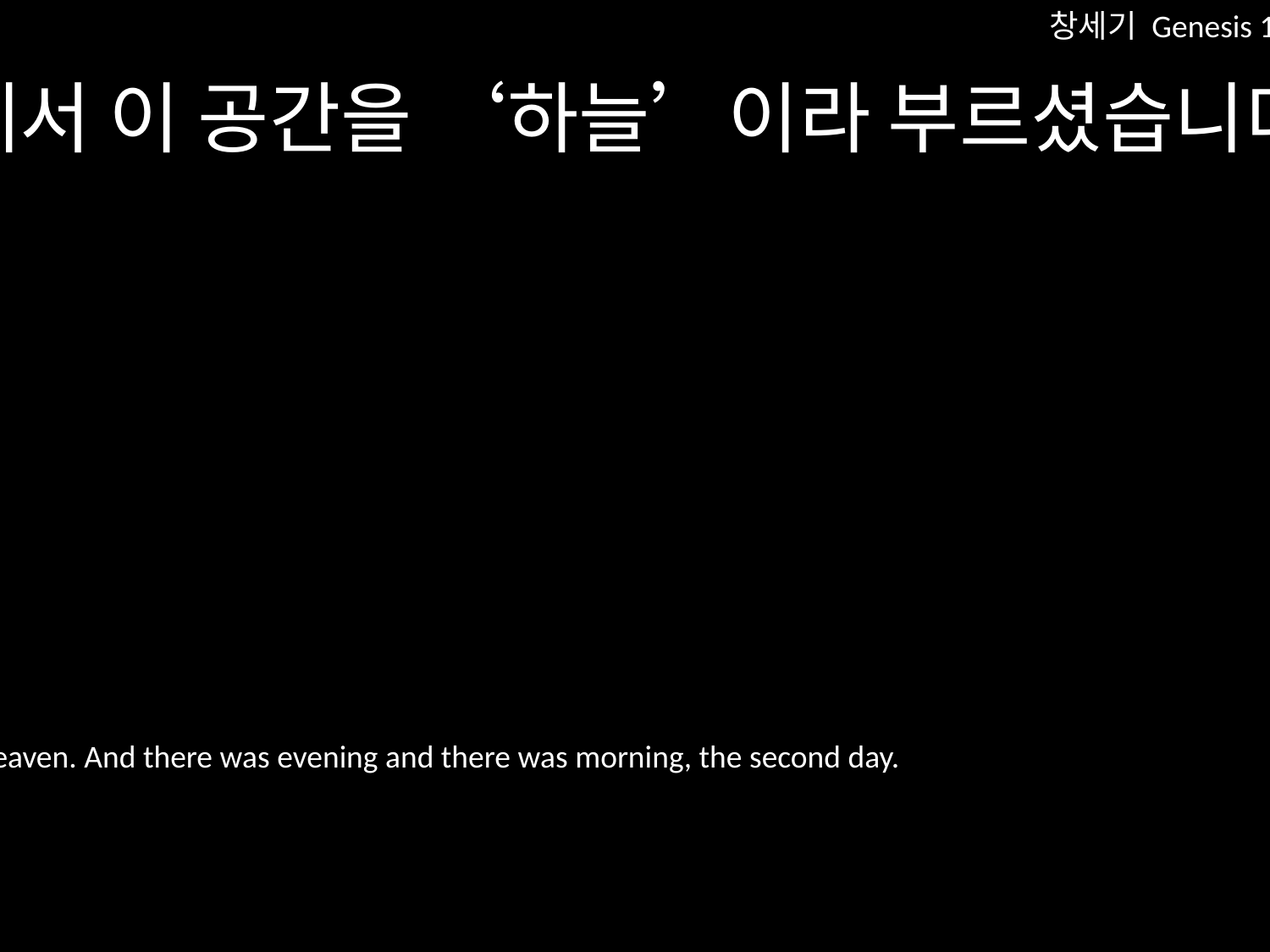

창세기 Genesis 1:8
하나님께서 이 공간을 ‘하늘’이라 부르셨습니다. 저녁이 되고 아침이 되니 둘째 날이었습니다.
And God called the expanse Heaven. And there was evening and there was morning, the second day.